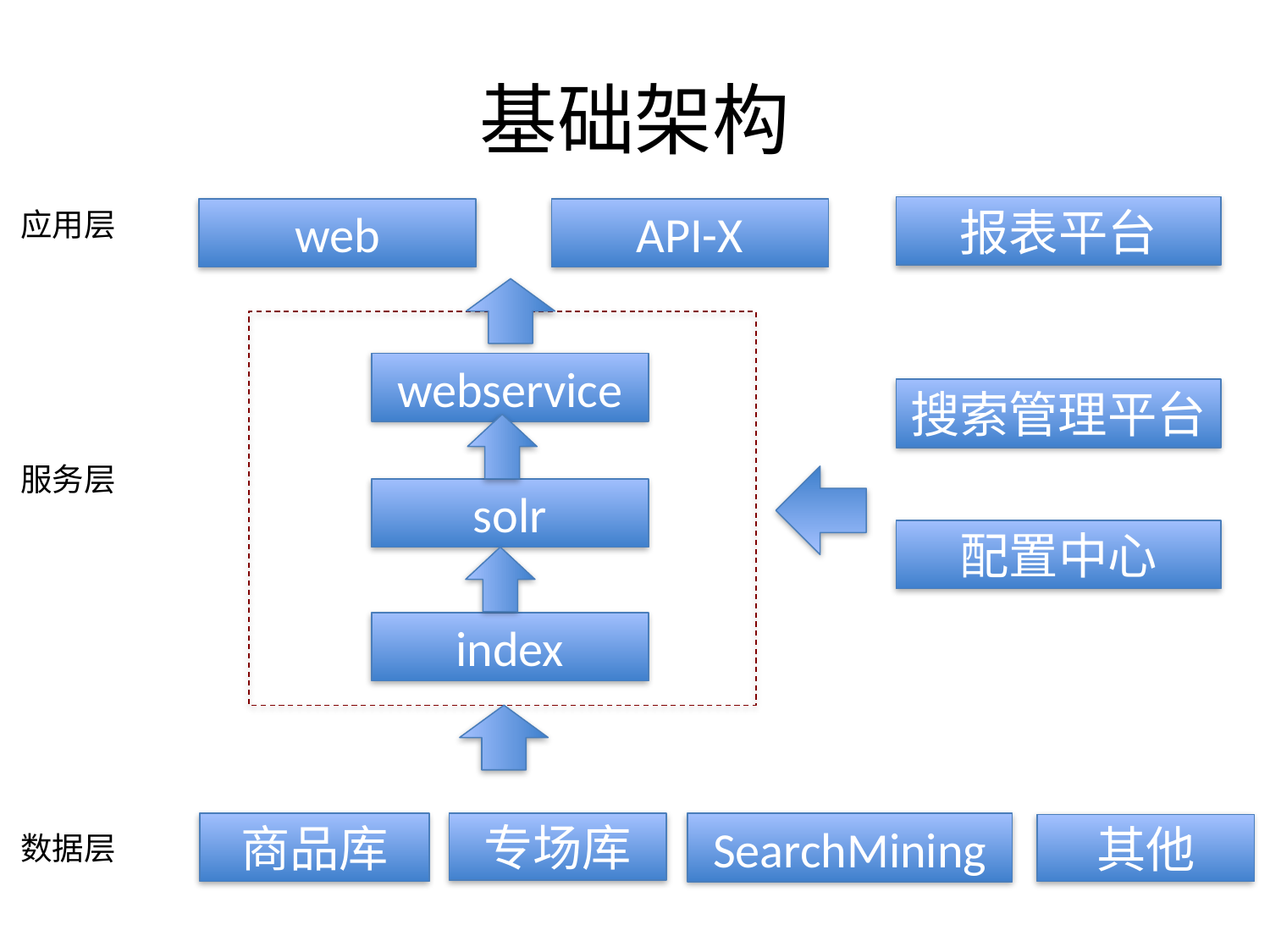

# 基础架构
报表平台
API-X
应用层
web

webservice
搜索管理平台

服务层

solr
配置中心

index

商品库
专场库
SearchMining
其他
数据层